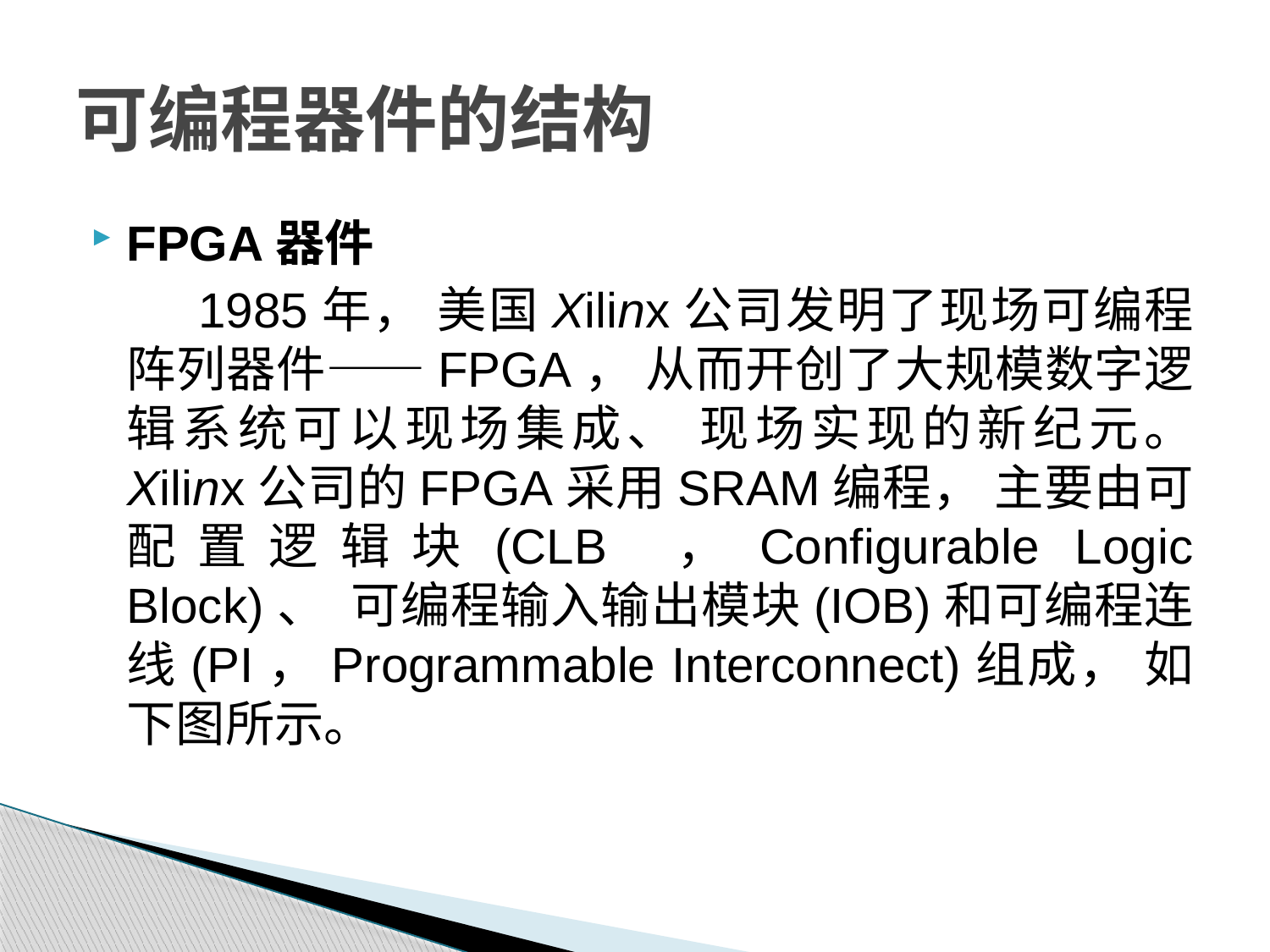

# 可编程器件的结构
FPGA器件
       1985年， 美国Xilinx公司发明了现场可编程阵列器件——FPGA， 从而开创了大规模数字逻辑系统可以现场集成、 现场实现的新纪元。 Xilinx公司的FPGA采用SRAM编程， 主要由可配置逻辑块(CLB ，Configurable Logic Block)、  可编程输入输出模块(IOB)和可编程连线(PI，Programmable Interconnect)组成， 如下图所示。